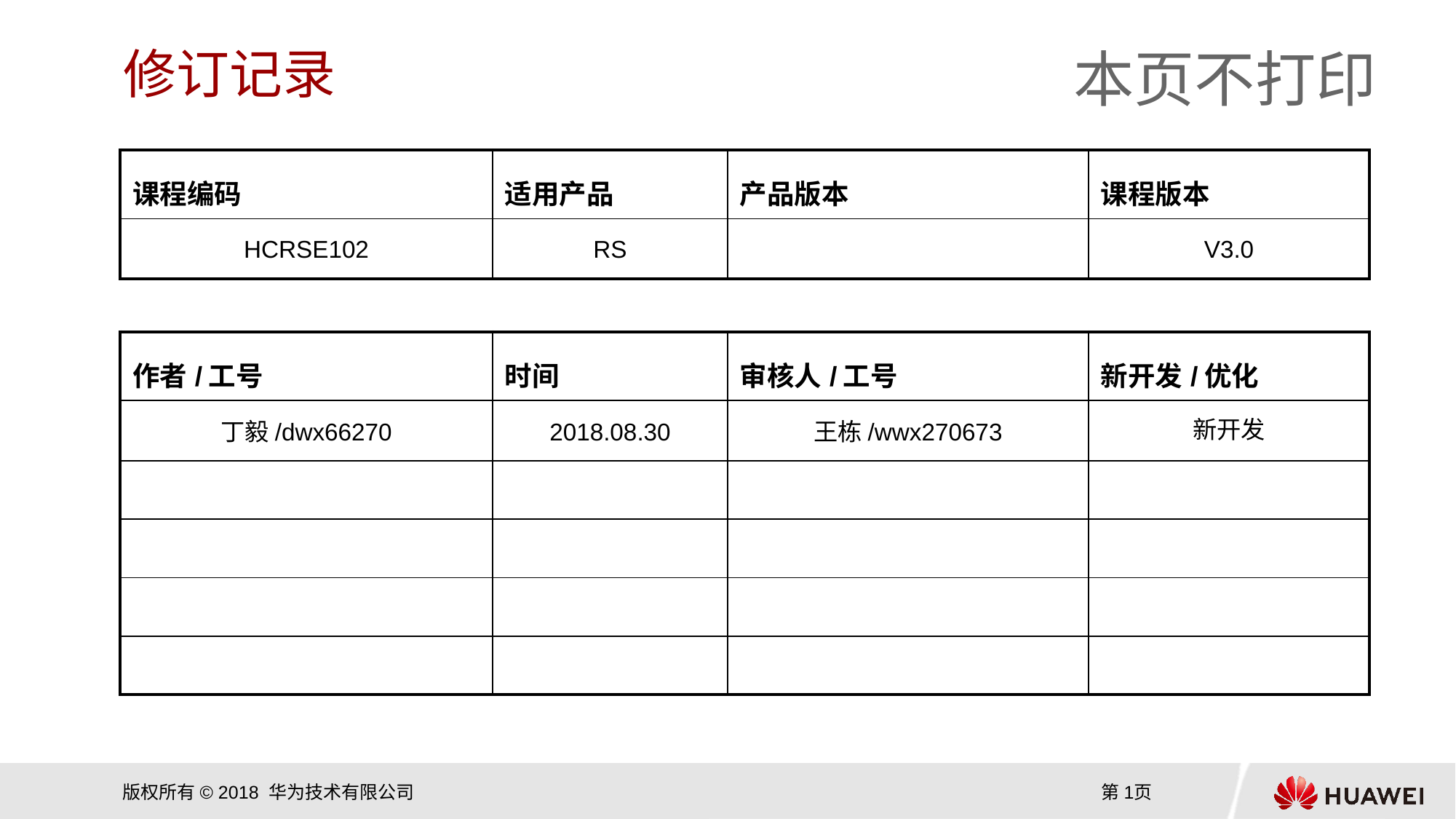

HCRSE102
RS

V3.0
新开发
丁毅/dwx66270
2018.08.30
王栋/wwx270673